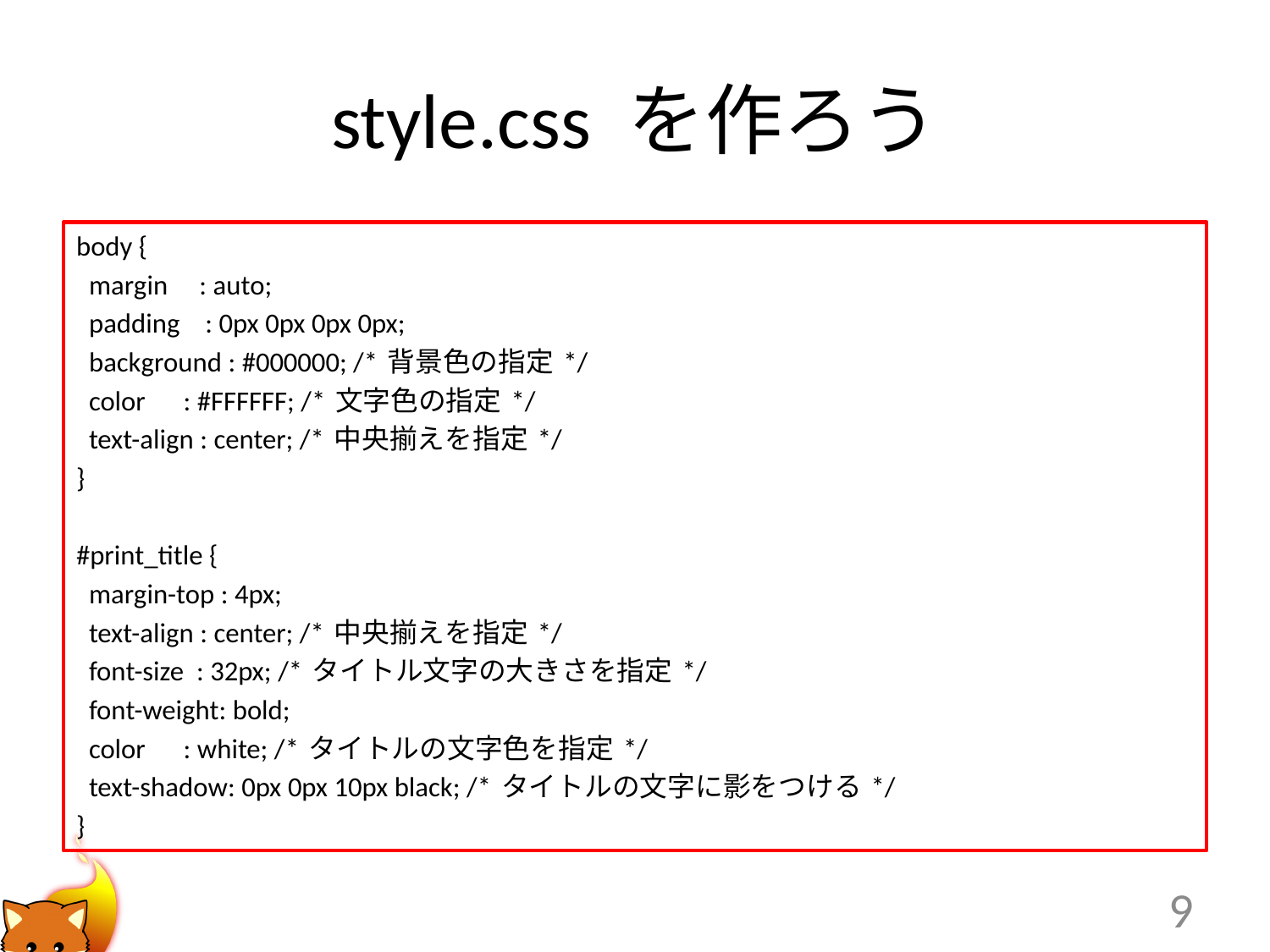

# style.css を作ろう
body {
  margin     : auto;
  padding    : 0px 0px 0px 0px;
  background : #000000; /* 背景色の指定 */
  color      : #FFFFFF; /* 文字色の指定 */
  text-align : center; /* 中央揃えを指定 */
}

#print_title {
  margin-top : 4px;
  text-align : center; /* 中央揃えを指定 */
  font-size  : 32px; /* タイトル文字の大きさを指定 */
  font-weight: bold;
  color      : white; /* タイトルの文字色を指定 */
  text-shadow: 0px 0px 10px black; /* タイトルの文字に影をつける */
}

9